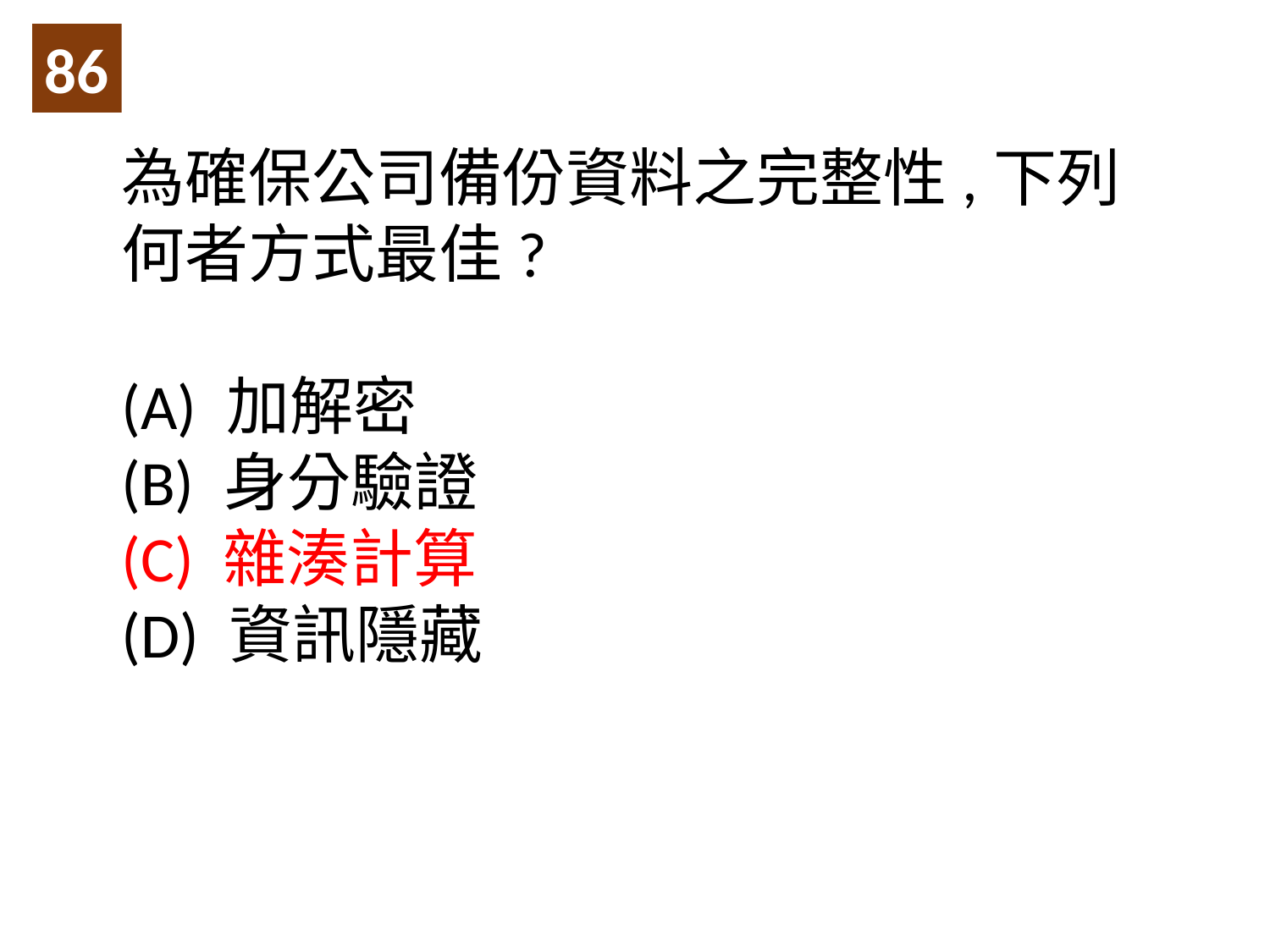

86
為確保公司備份資料之完整性,下列何者方式最佳?

(A) 加解密
(B) 身分驗證
(C) 雜湊計算
(D) 資訊隱藏